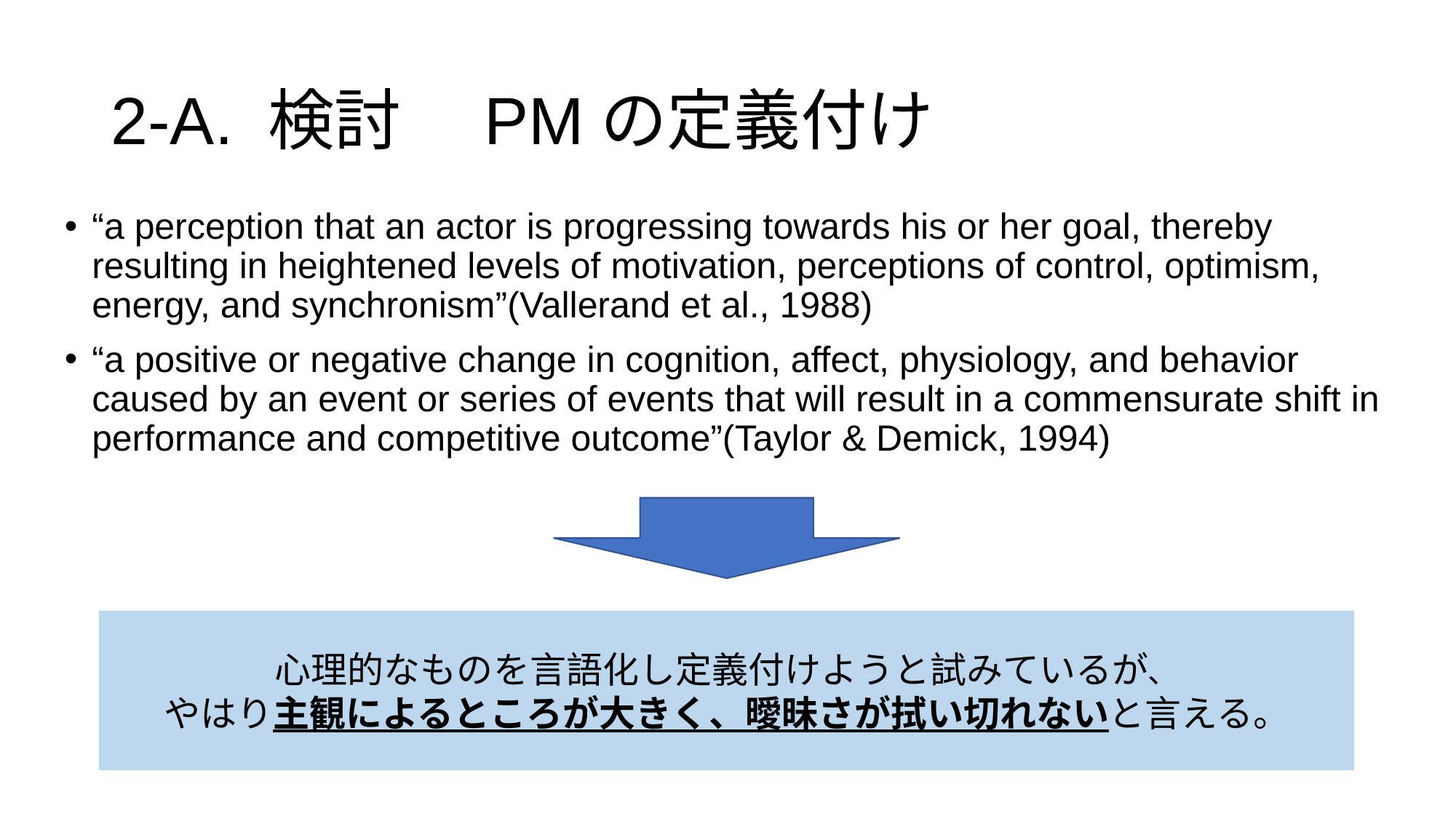

# 2-A. 検討　PMの定義付け
“a perception that an actor is progressing towards his or her goal, thereby resulting in heightened levels of motivation, perceptions of control, optimism, energy, and synchronism”(Vallerand et al., 1988)
“a positive or negative change in cognition, affect, physiology, and behavior caused by an event or series of events that will result in a commensurate shift in performance and competitive outcome”(Taylor & Demick, 1994)

​

心理的なものを言語化し定義付けようと試みているが、
やはり主観によるところが大きく、曖昧さが​​拭い切れないと言える。​